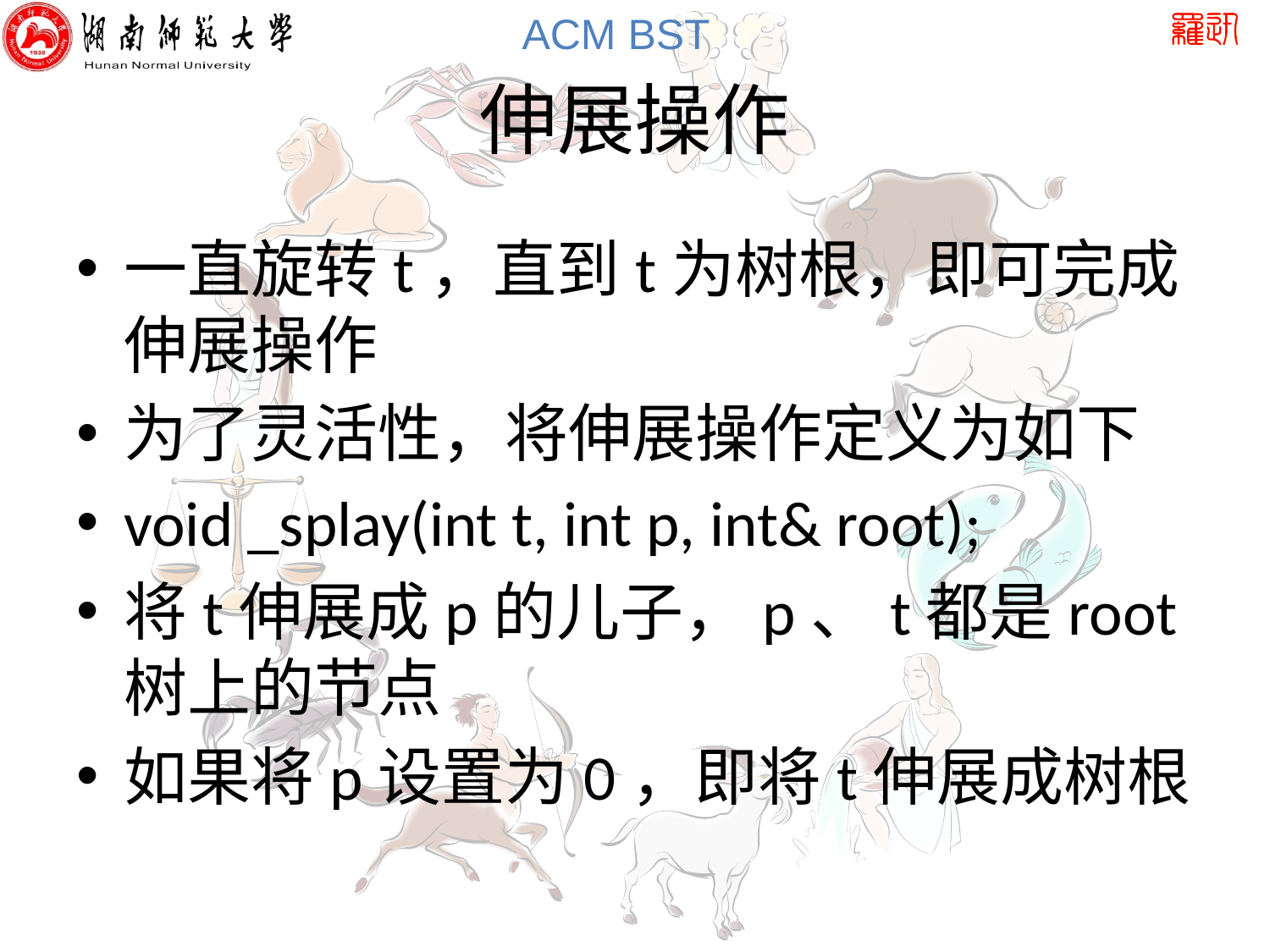

# 伸展操作
一直旋转t，直到t为树根，即可完成伸展操作
为了灵活性，将伸展操作定义为如下
void _splay(int t, int p, int& root);
将t伸展成p的儿子，p、t都是root树上的节点
如果将p设置为0，即将t伸展成树根